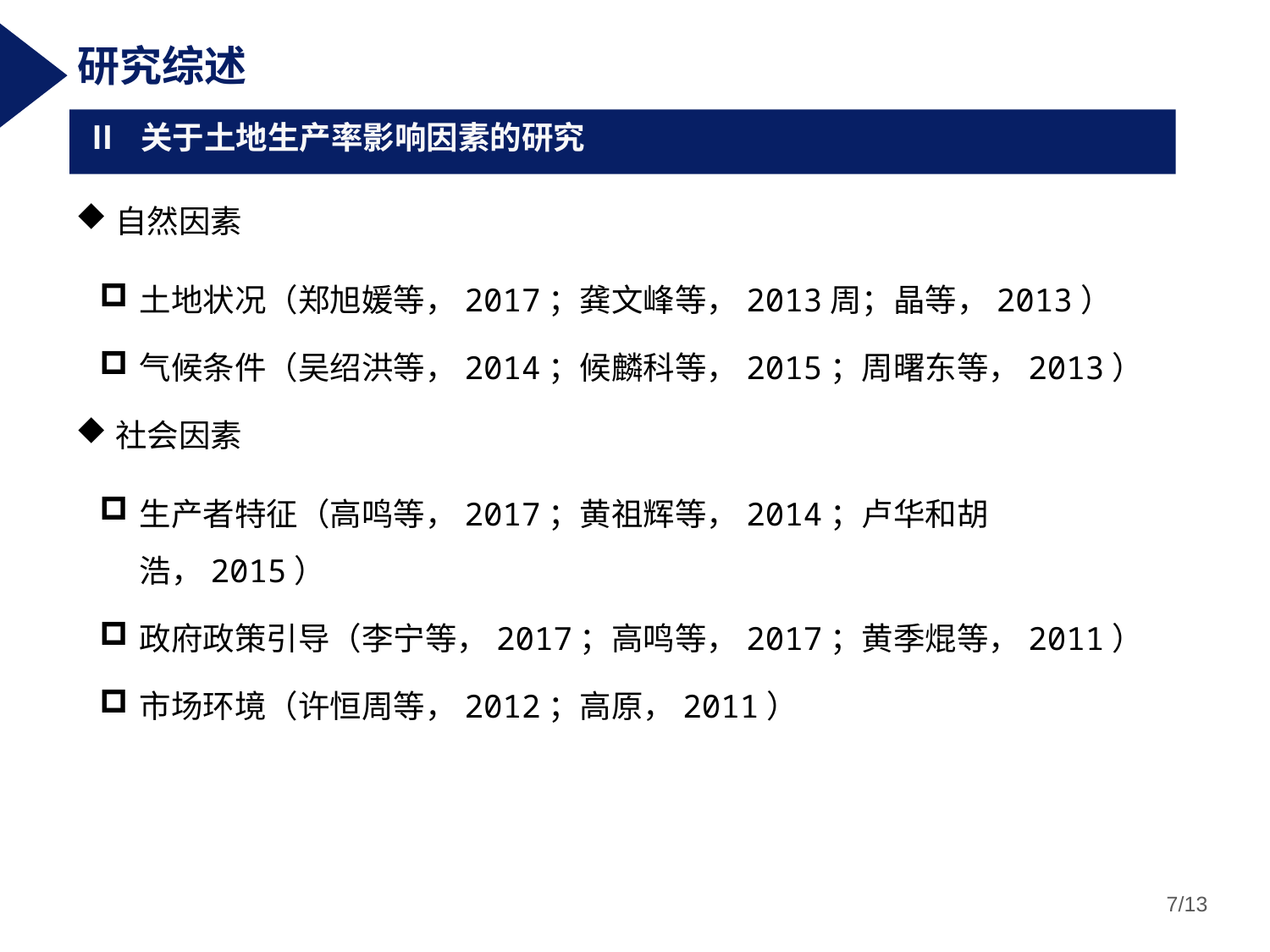

研究综述

Ⅱ  关于土地生产率影响因素的研究
自然因素
土地状况（郑旭媛等，2017；龚文峰等，2013周；晶等，2013）
气候条件（吴绍洪等，2014；候麟科等，2015；周曙东等，2013）
社会因素
生产者特征（高鸣等，2017；黄祖辉等，2014；卢华和胡浩，2015）
政府政策引导（李宁等，2017；高鸣等，2017；黄季焜等，2011）
市场环境（许恒周等，2012；高原，2011）